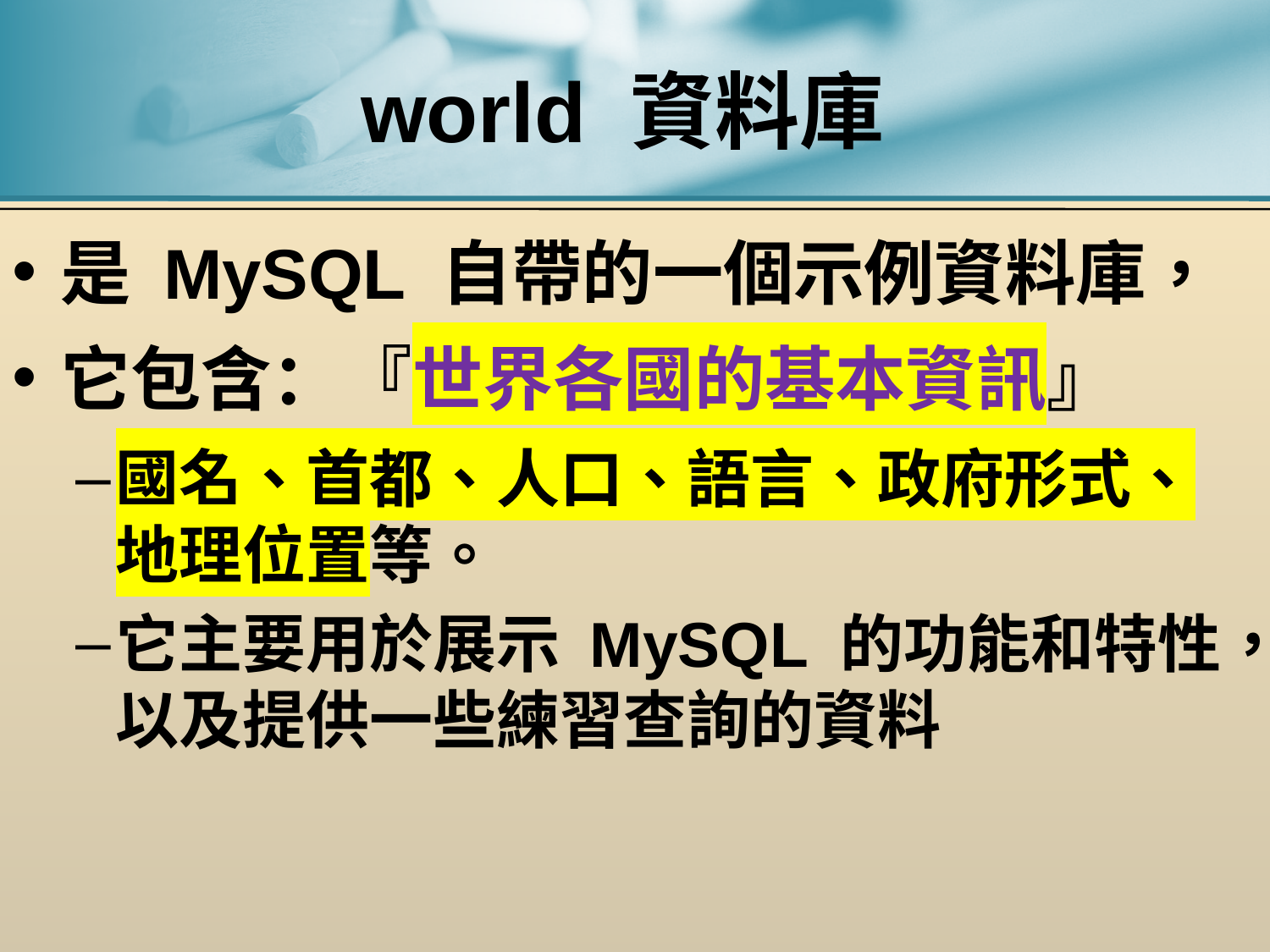

# world 資料庫
是 MySQL 自帶的一個示例資料庫，
它包含：『世界各國的基本資訊』
國名、首都、人口、語言、政府形式、地理位置等。
它主要用於展示 MySQL 的功能和特性，以及提供一些練習查詢的資料